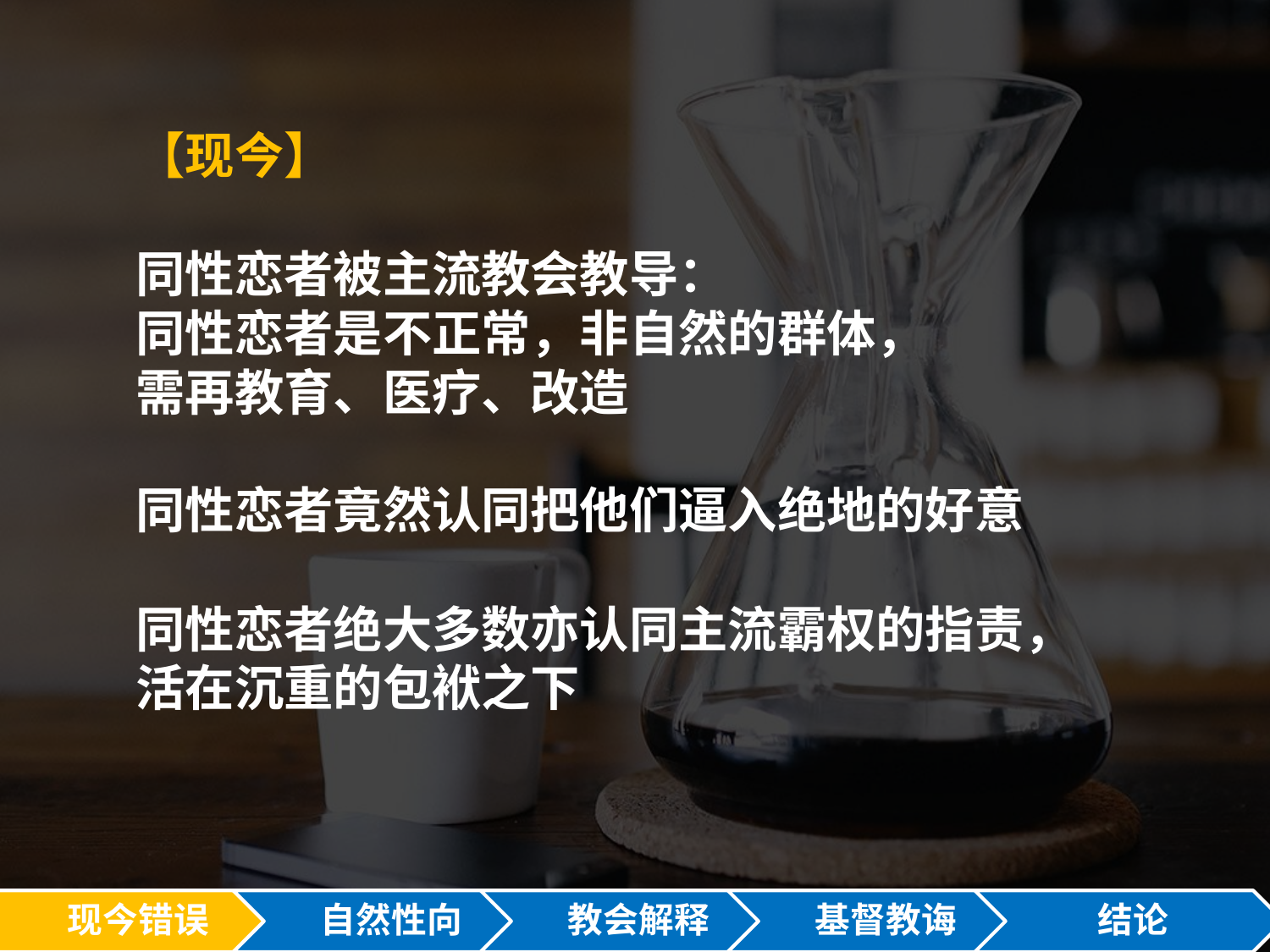

【现今】

同性恋者被主流教会教导：
同性恋者是不正常，非自然的群体，
需再教育、医疗、改造

同性恋者竟然认同把他们逼入绝地的好意

同性恋者绝大多数亦认同主流霸权的指责，
活在沉重的包袱之下

现今错误
自然性向
教会解释
基督教诲
结论